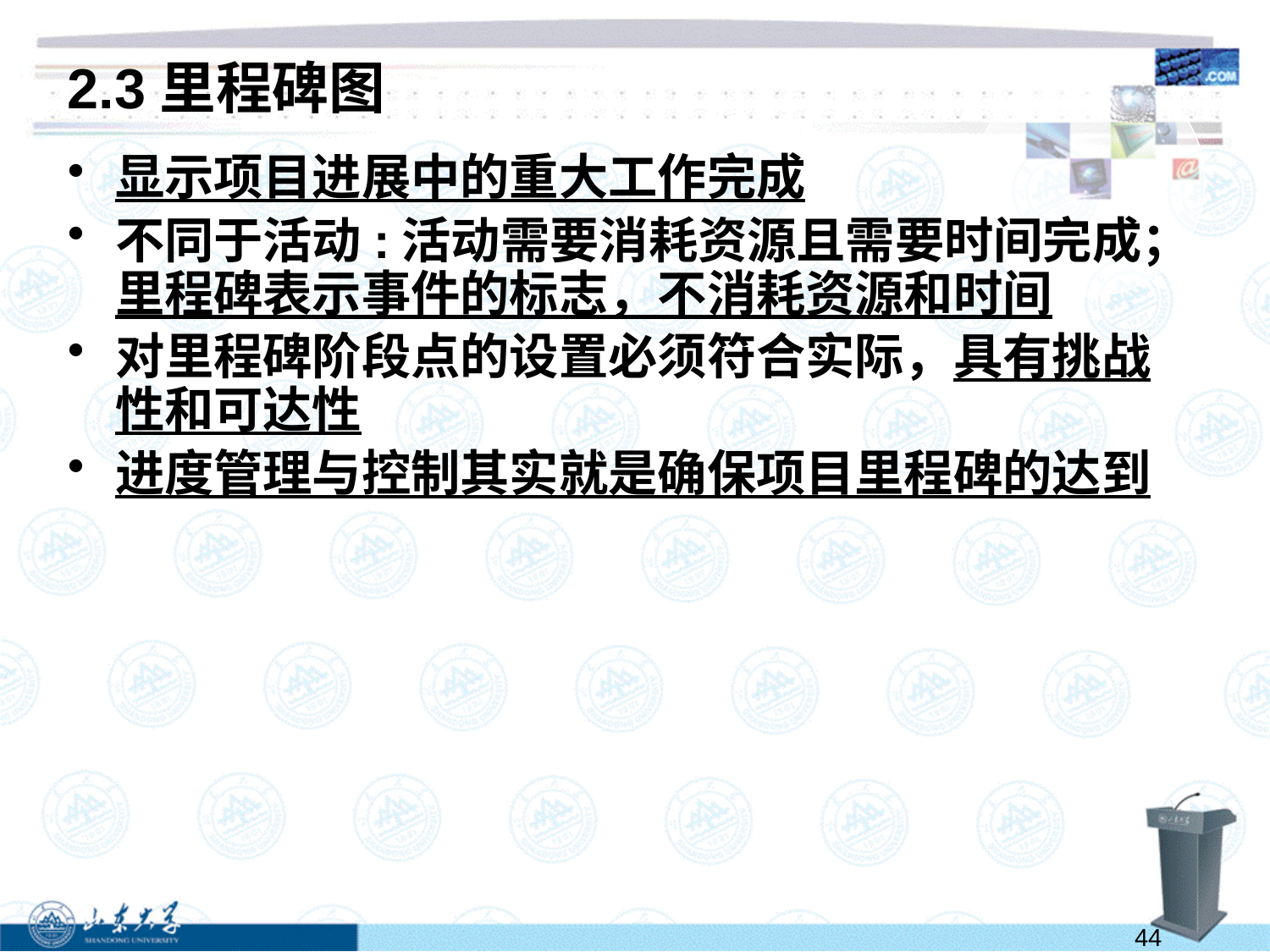

# 2.3里程碑图
显示项目进展中的重大工作完成
不同于活动:活动需要消耗资源且需要时间完成；里程碑表示事件的标志，不消耗资源和时间
对里程碑阶段点的设置必须符合实际，具有挑战性和可达性
进度管理与控制其实就是确保项目里程碑的达到
44